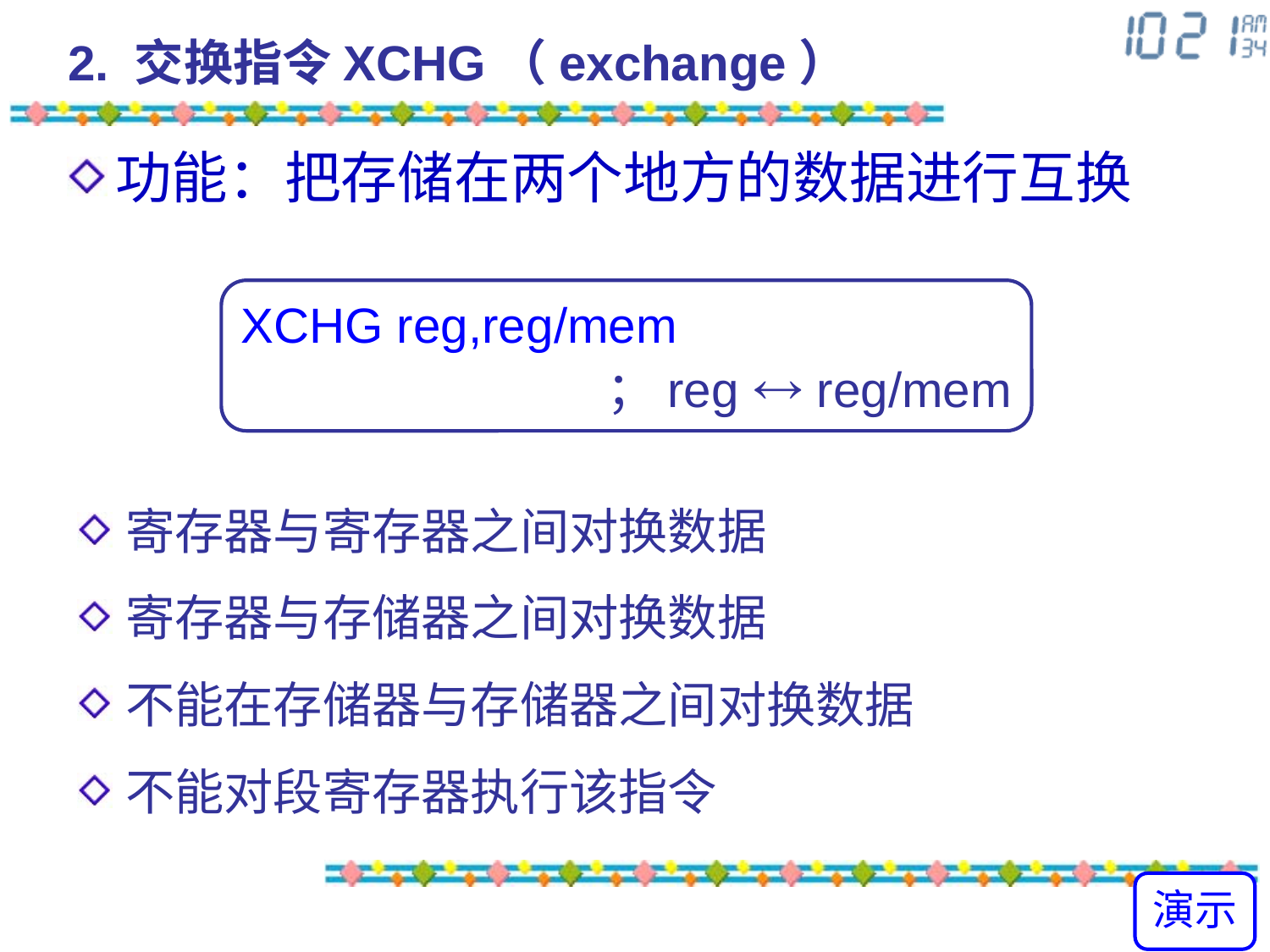

# 2. 交换指令XCHG（exchange）
功能：把存储在两个地方的数据进行互换
XCHG reg,reg/mem
；reg ↔ reg/mem
寄存器与寄存器之间对换数据
寄存器与存储器之间对换数据
不能在存储器与存储器之间对换数据
不能对段寄存器执行该指令
演示